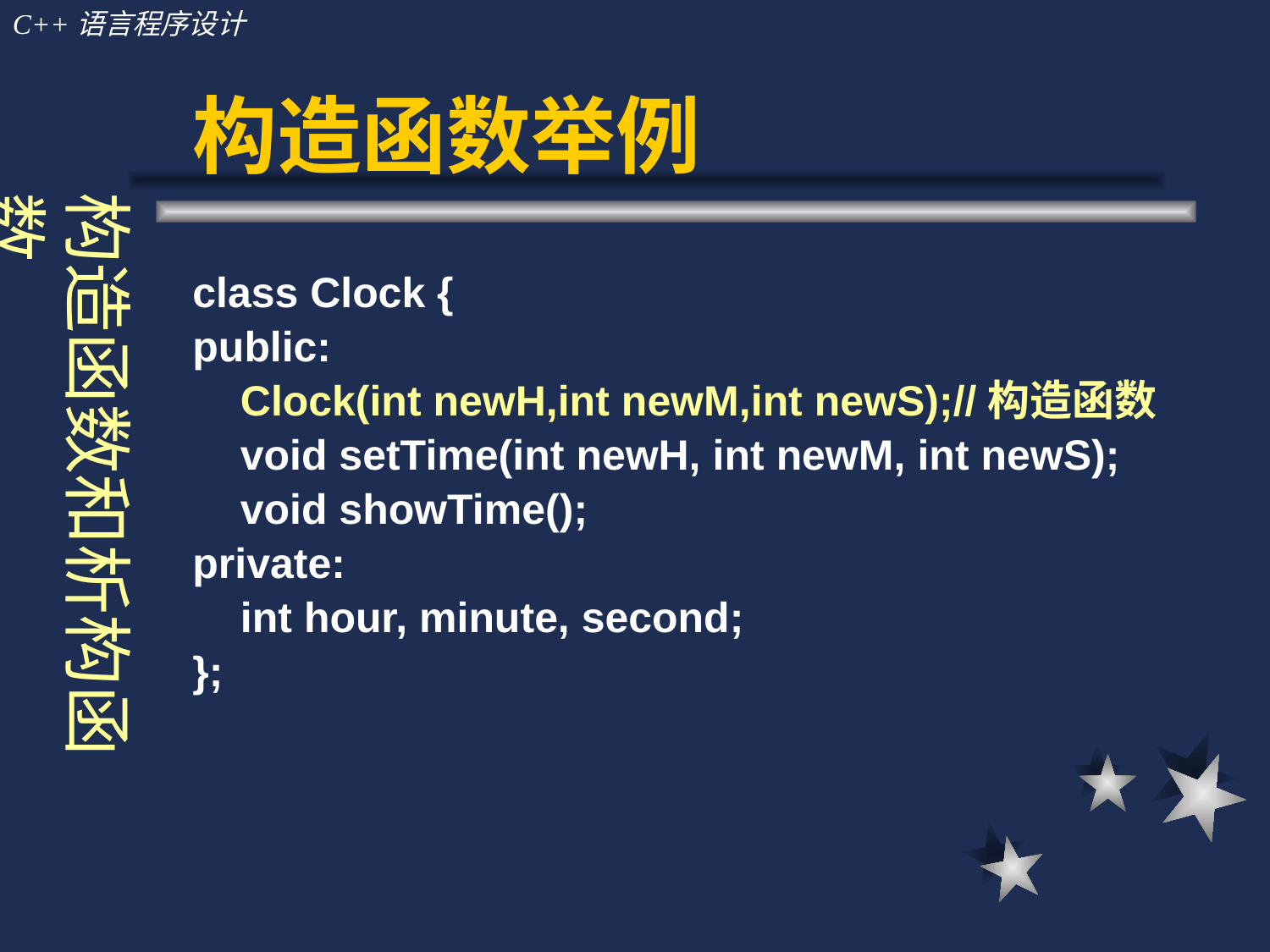

# 构造函数举例
构造函数和析构函数
class Clock {
public:
	Clock(int newH,int newM,int newS);//构造函数
	void setTime(int newH, int newM, int newS);
	void showTime();
private:
	int hour, minute, second;
};
33